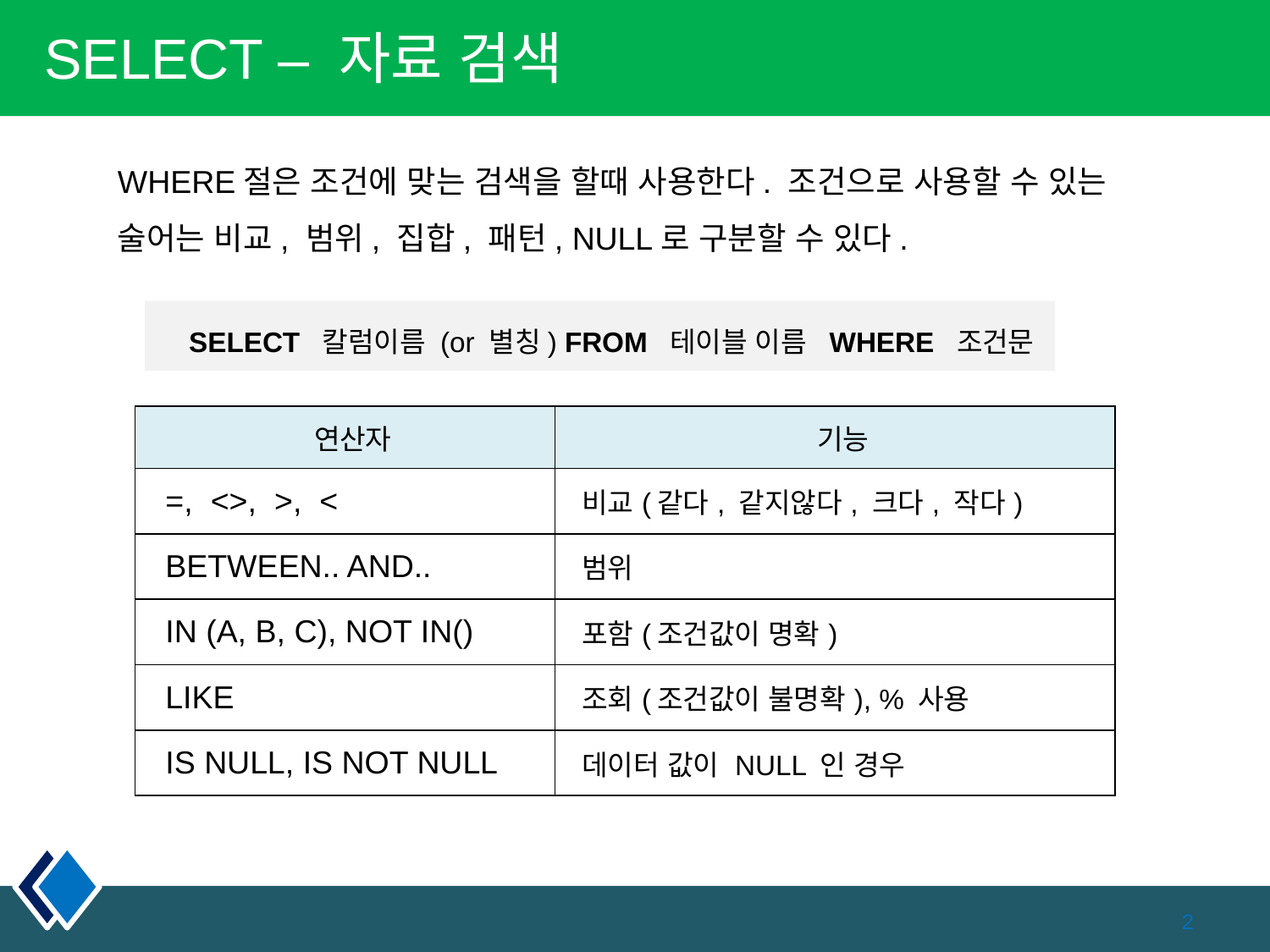

# SELECT – 자료 검색
WHERE절은 조건에 맞는 검색을 할때 사용한다. 조건으로 사용할 수 있는 술어는 비교, 범위, 집합, 패턴, NULL로 구분할 수 있다.
    SELECT  칼럼이름 (or 별칭) FROM  테이블 이름  WHERE  조건문
| 연산자 | 기능 |
| --- | --- |
| =, <>, >, < | 비교(같다, 같지않다, 크다, 작다) |
| BETWEEN.. AND.. | 범위 |
| IN (A, B, C), NOT IN() | 포함(조건값이 명확) |
| LIKE | 조회(조건값이 불명확), % 사용 |
| IS NULL, IS NOT NULL | 데이터 값이 NULL 인 경우 |
2